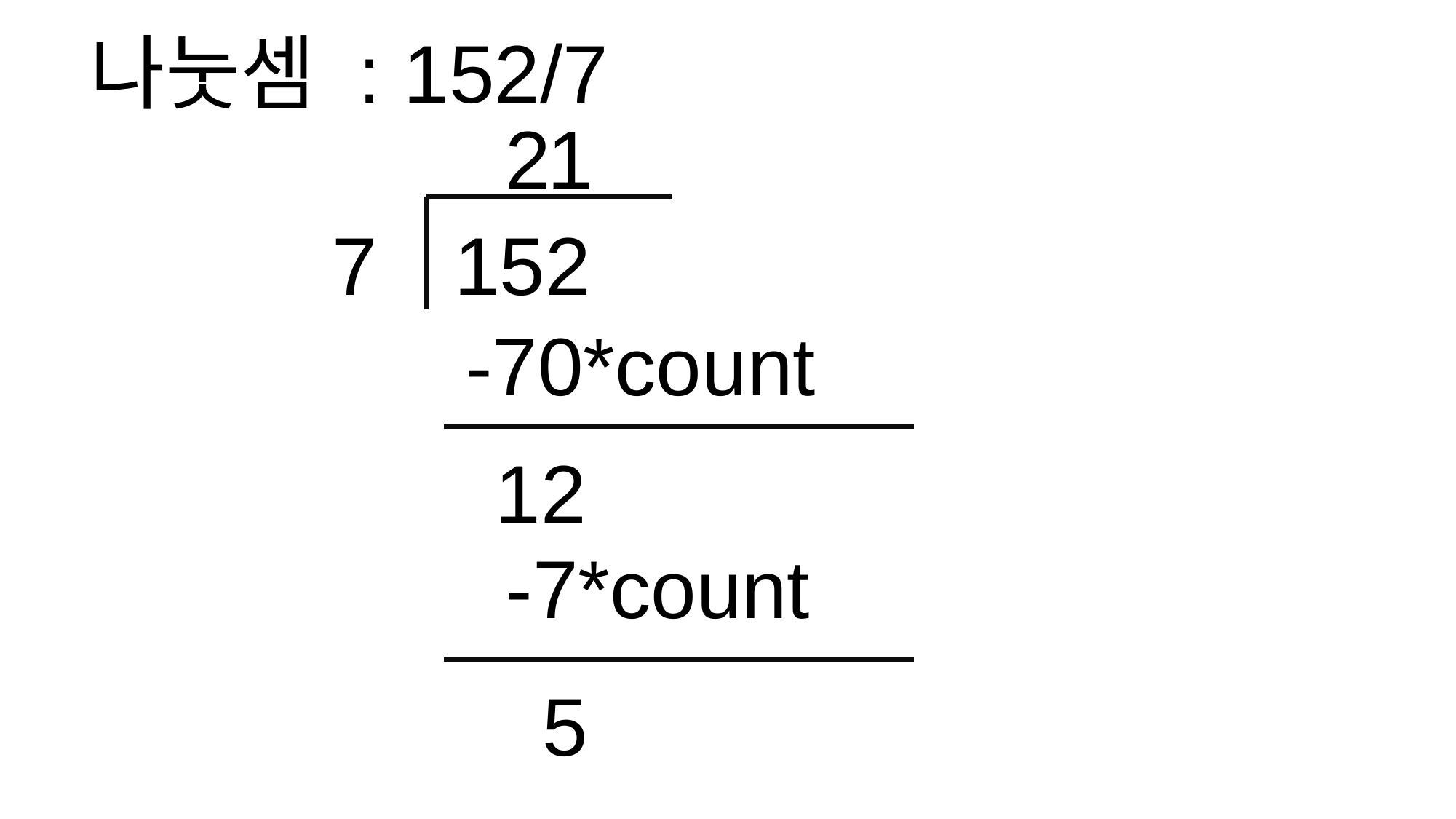

나눗셈 : 152/7
2
1
7
152
-70*count
12
-7*count
5